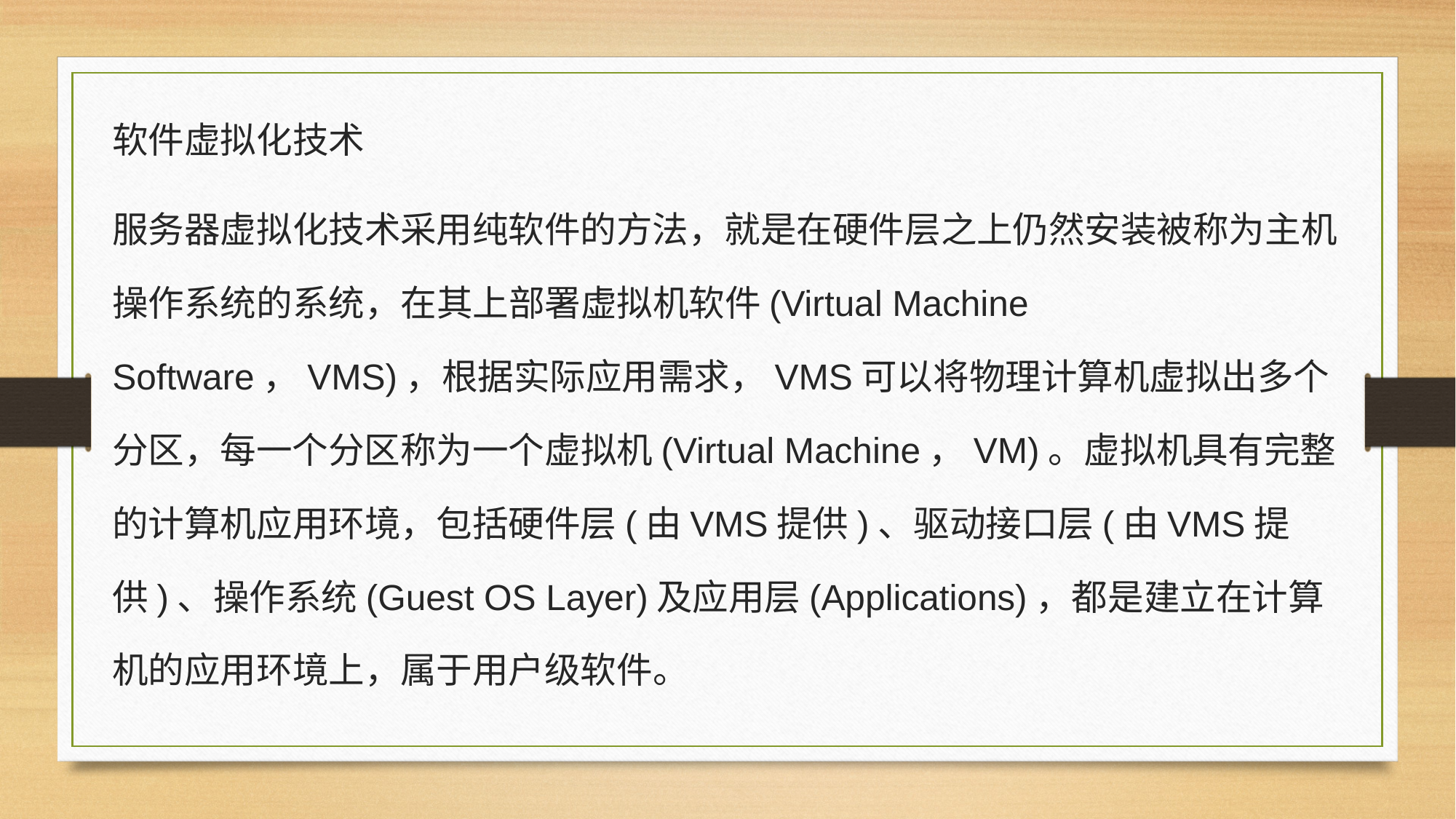

软件虚拟化技术
服务器虚拟化技术采用纯软件的方法，就是在硬件层之上仍然安装被称为主机操作系统的系统，在其上部署虚拟机软件(Virtual Machine Software，VMS)，根据实际应用需求，VMS可以将物理计算机虚拟出多个分区，每一个分区称为一个虚拟机(Virtual Machine，VM)。虚拟机具有完整的计算机应用环境，包括硬件层(由VMS提供)、驱动接口层(由VMS提供)、操作系统(Guest OS Layer)及应用层(Applications)，都是建立在计算机的应用环境上，属于用户级软件。